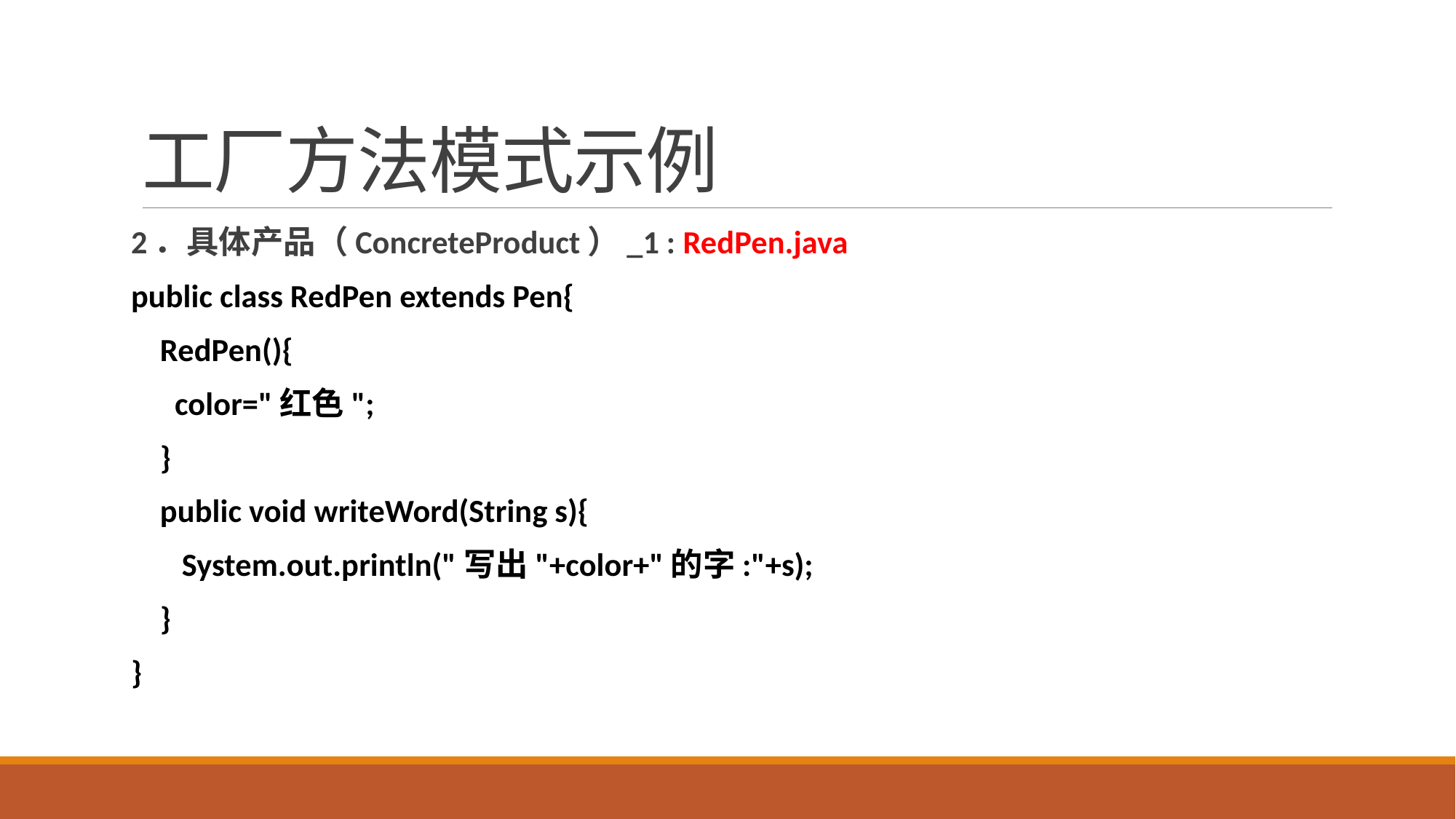

# 工厂方法模式示例
2．具体产品（ConcreteProduct）_1 : RedPen.java
public class RedPen extends Pen{
    RedPen(){
      color="红色";
    }
    public void writeWord(String s){
       System.out.println("写出"+color+"的字:"+s);
    }
}